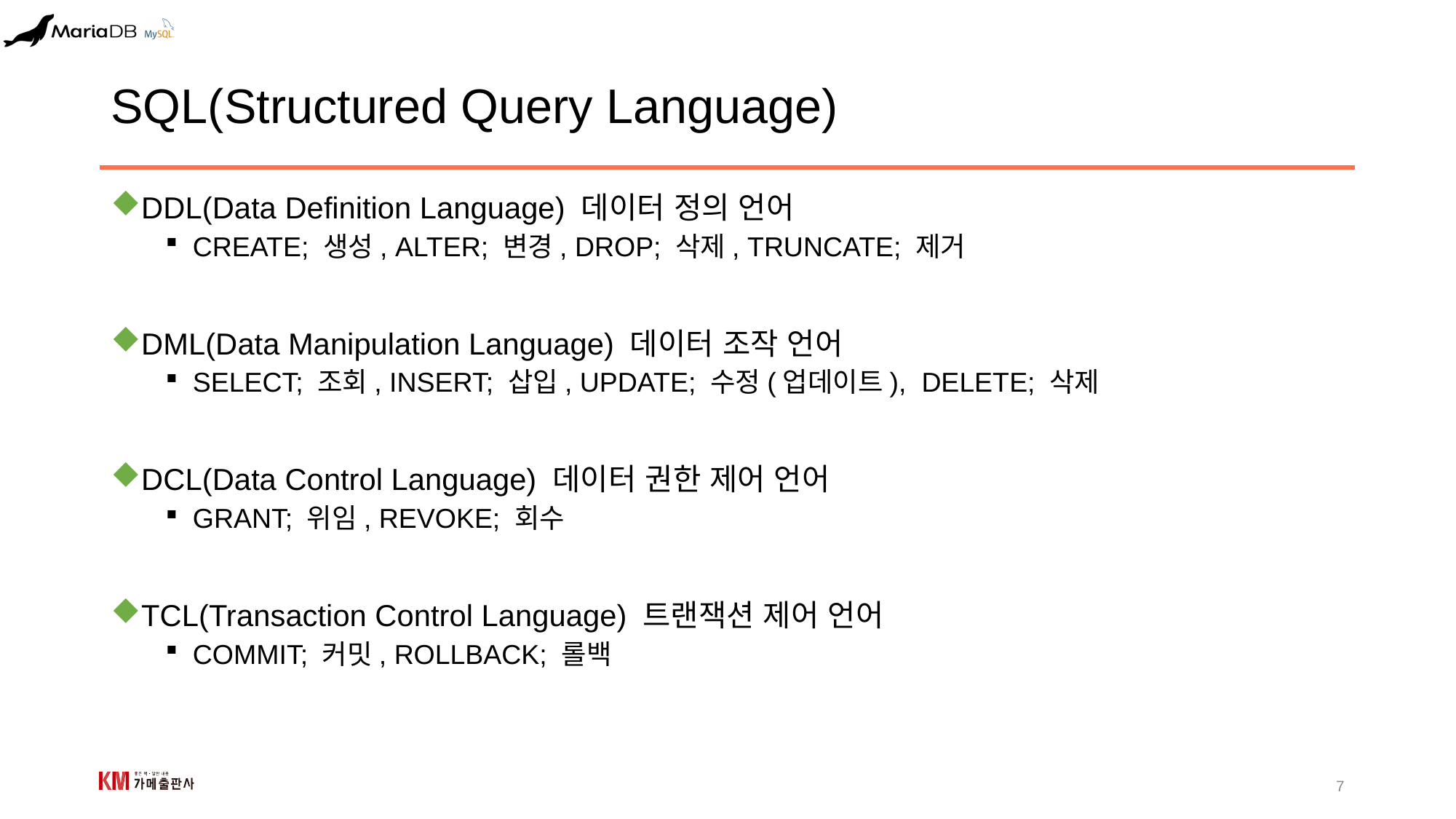

# SQL(Structured Query Language)
DDL(Data Definition Language) 데이터 정의 언어
CREATE; 생성, ALTER; 변경, DROP; 삭제, TRUNCATE; 제거

DML(Data Manipulation Language) 데이터 조작 언어
SELECT; 조회, INSERT; 삽입, UPDATE; 수정(업데이트),  DELETE; 삭제

DCL(Data Control Language) 데이터 권한 제어 언어
GRANT; 위임, REVOKE; 회수

TCL(Transaction Control Language) 트랜잭션 제어 언어
COMMIT; 커밋, ROLLBACK; 롤백
7